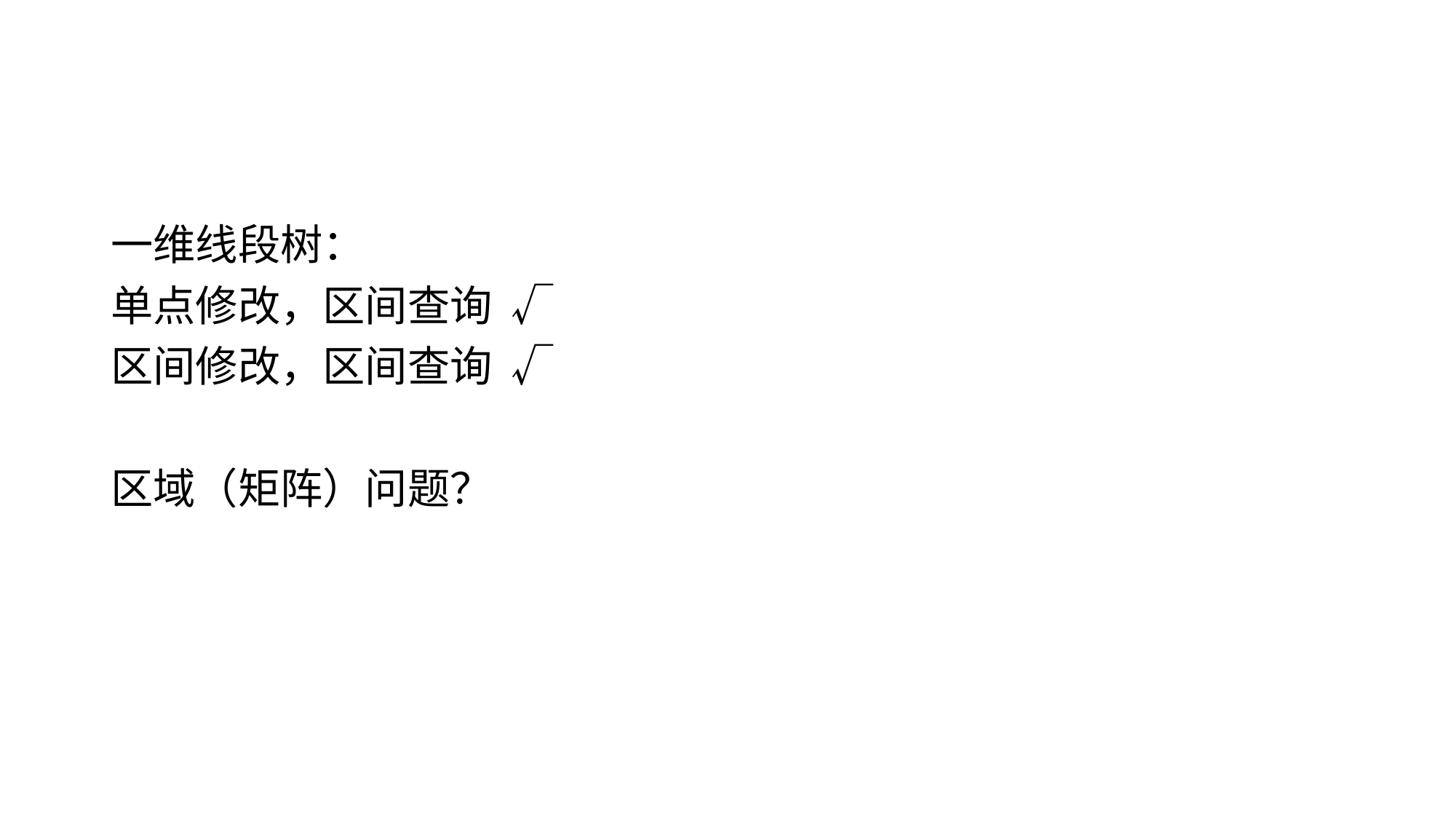

#
一维线段树：
单点修改，区间查询  √
区间修改，区间查询  √

区域（矩阵）问题？